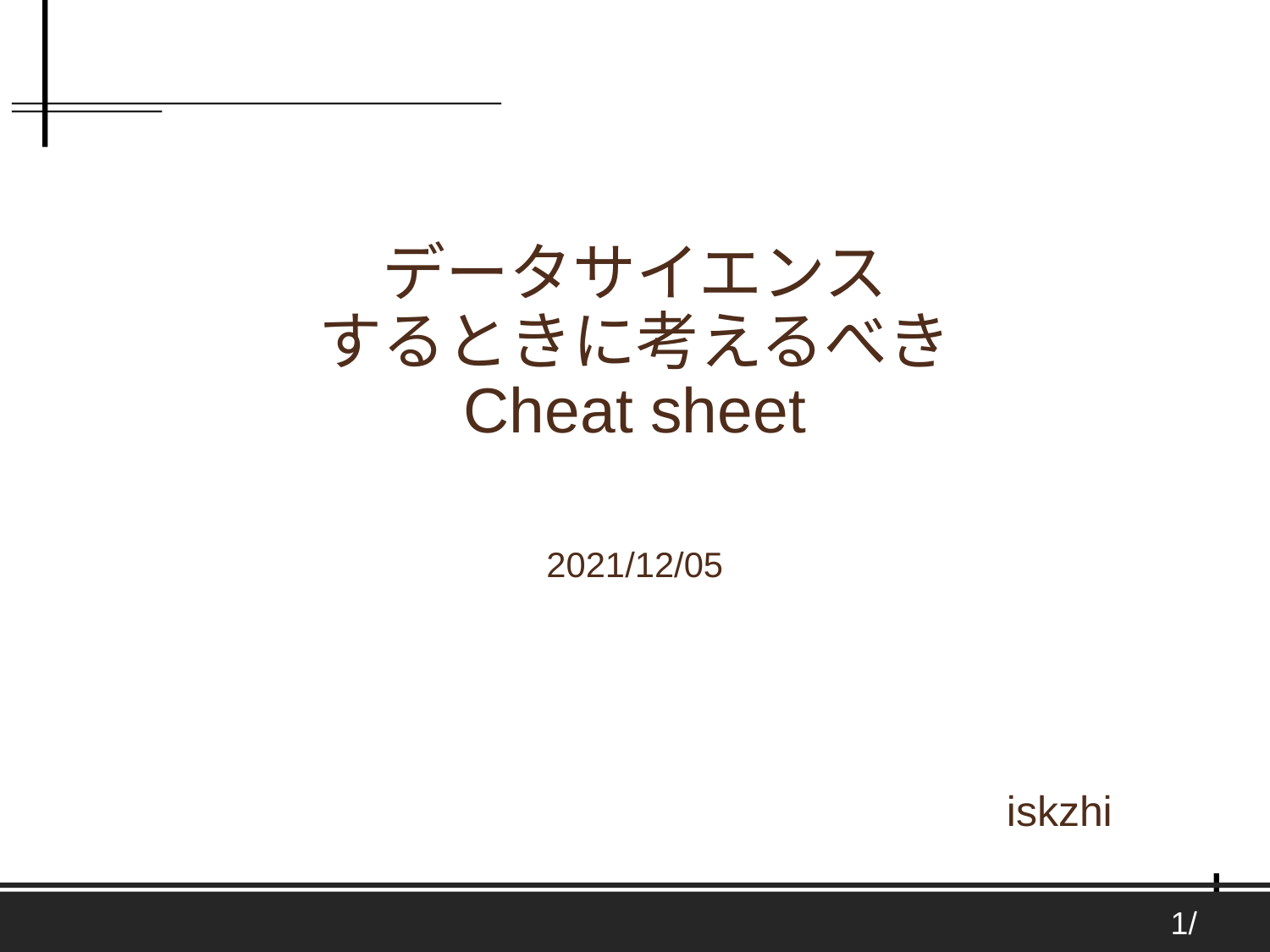

# データサイエンス するときに考えるべき Cheat sheet

2021/12/05

iskzhi
1/